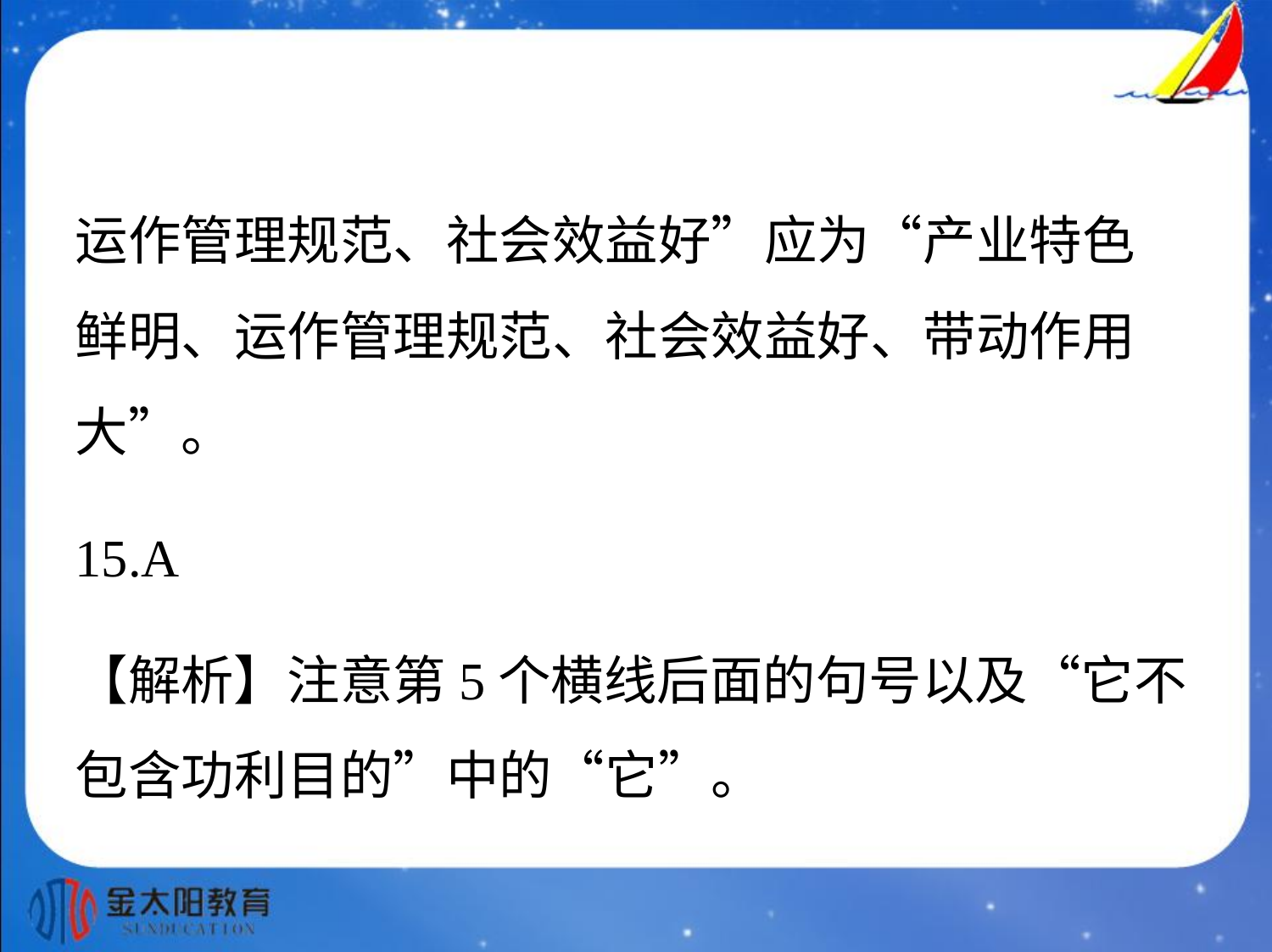

运作管理规范、社会效益好”应为“产业特色
鲜明、运作管理规范、社会效益好、带动作用
大”。
15.A
【解析】注意第5个横线后面的句号以及“它不
包含功利目的”中的“它”。